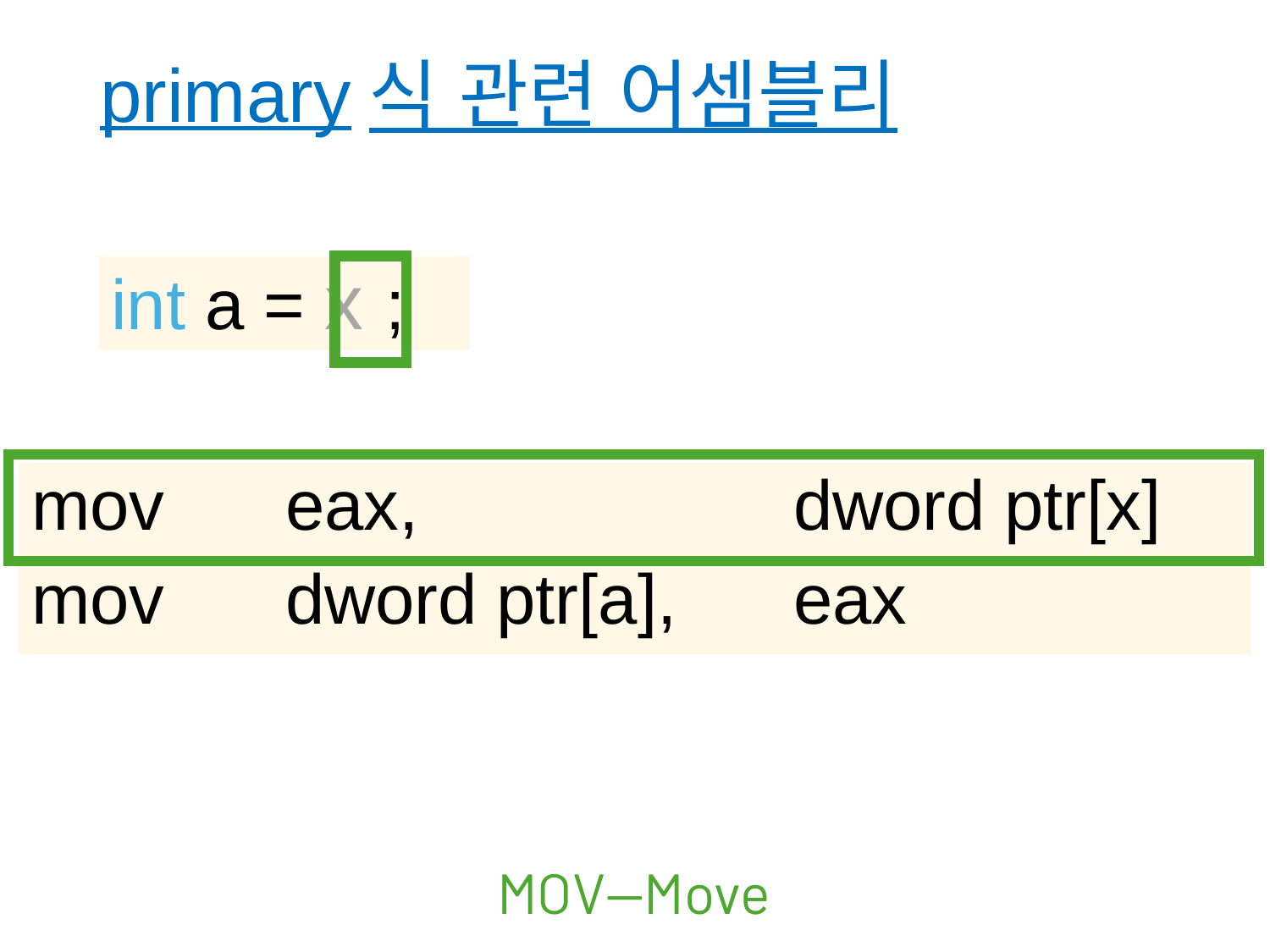

# primary식 관련 어셈블리
int a = x ;

mov	eax, 			dword ptr[x]
mov	dword ptr[a],	eax
MOV—Move